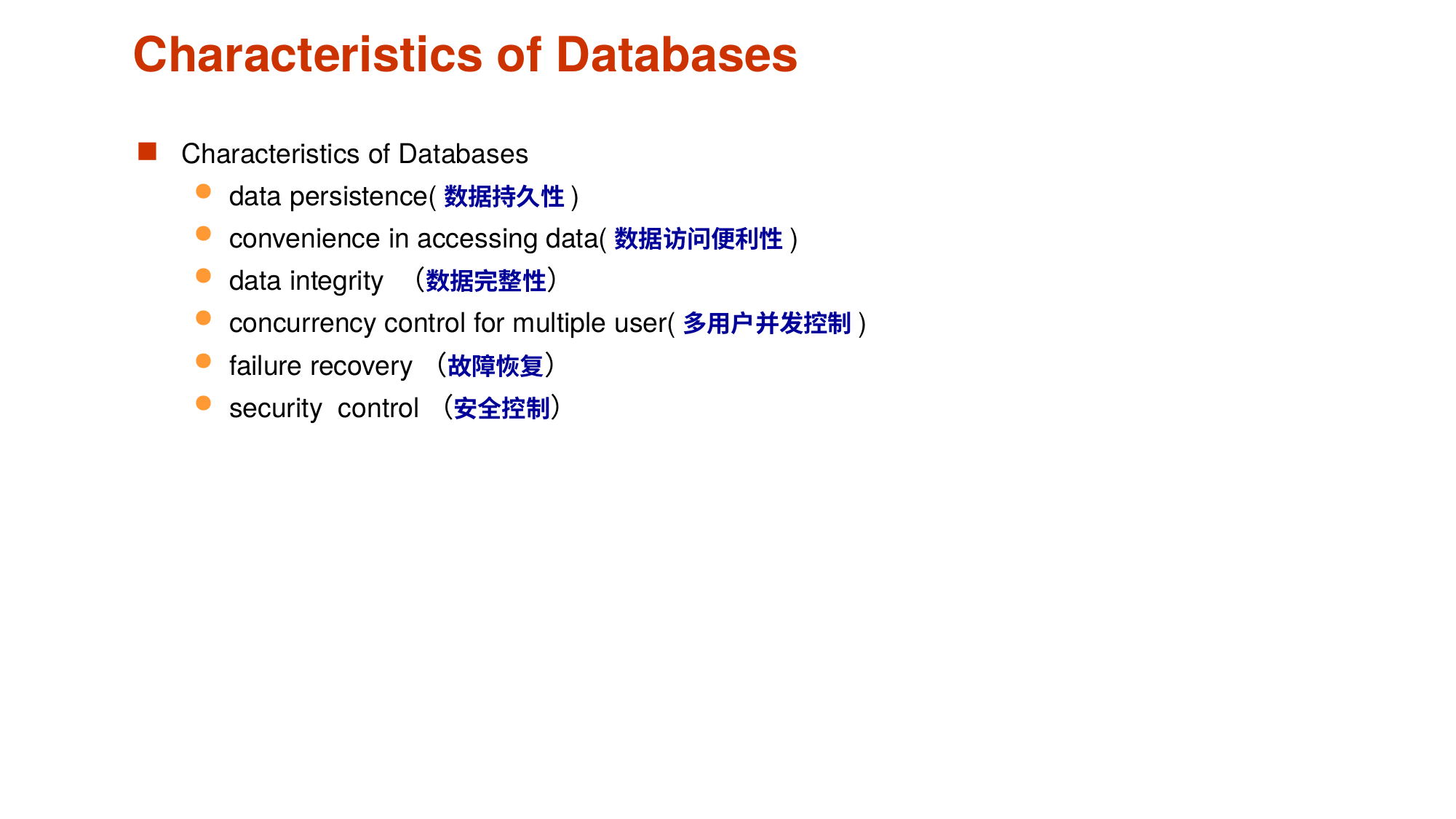

Characteristics of Databases
Characteristics of Databases
data persistence(数据持久性)
convenience in accessing data(数据访问便利性)
data integrity （数据完整性）
concurrency control for multiple user(多用户并发控制)
failure recovery（故障恢复）
security  control（安全控制）